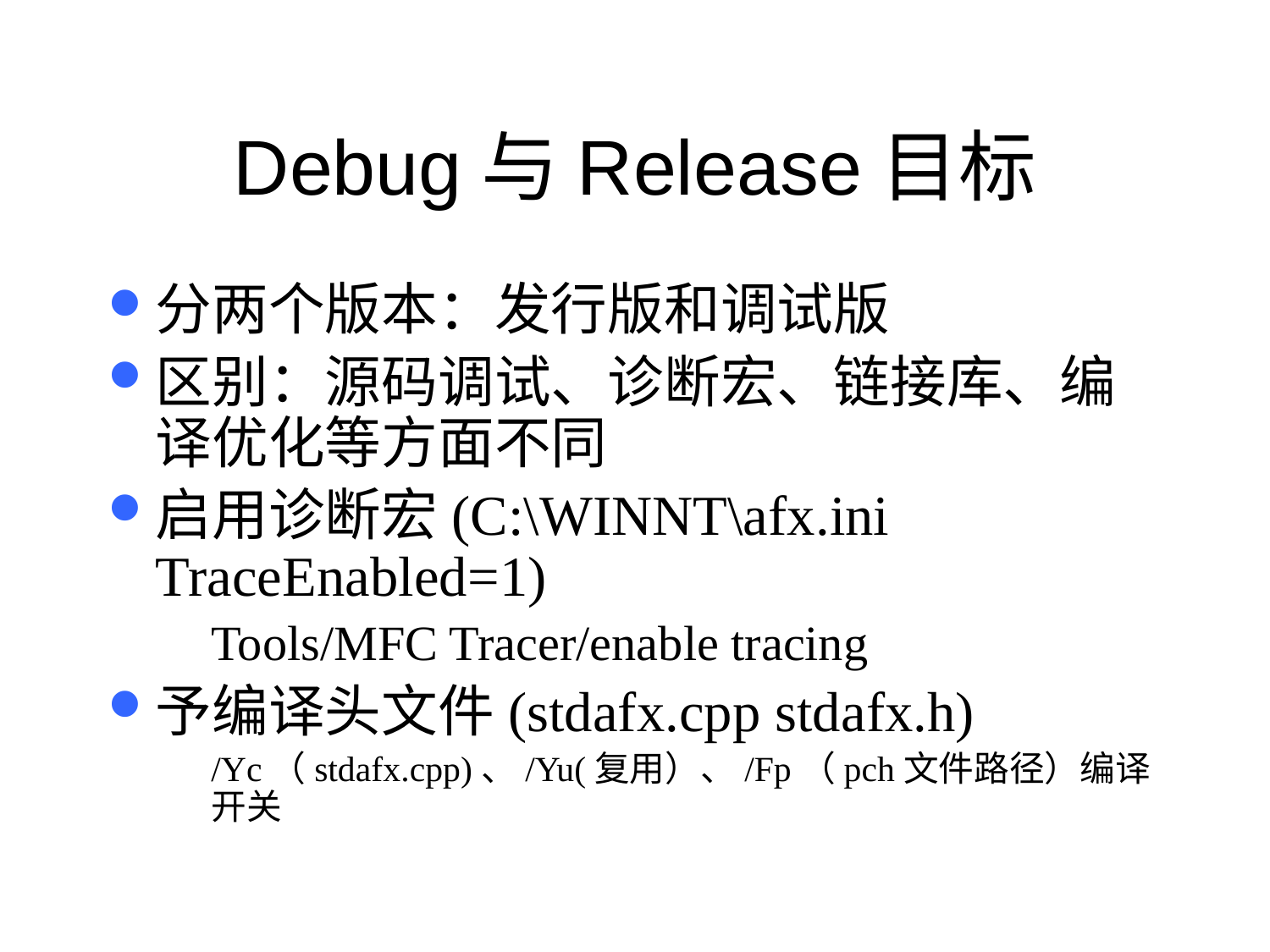

# Debug与Release目标
分两个版本：发行版和调试版
区别：源码调试、诊断宏、链接库、编译优化等方面不同
启用诊断宏(C:\WINNT\afx.ini  TraceEnabled=1)
Tools/MFC Tracer/enable tracing
予编译头文件(stdafx.cpp stdafx.h)
/Yc（stdafx.cpp)、/Yu(复用）、/Fp（pch文件路径）编译开关
30